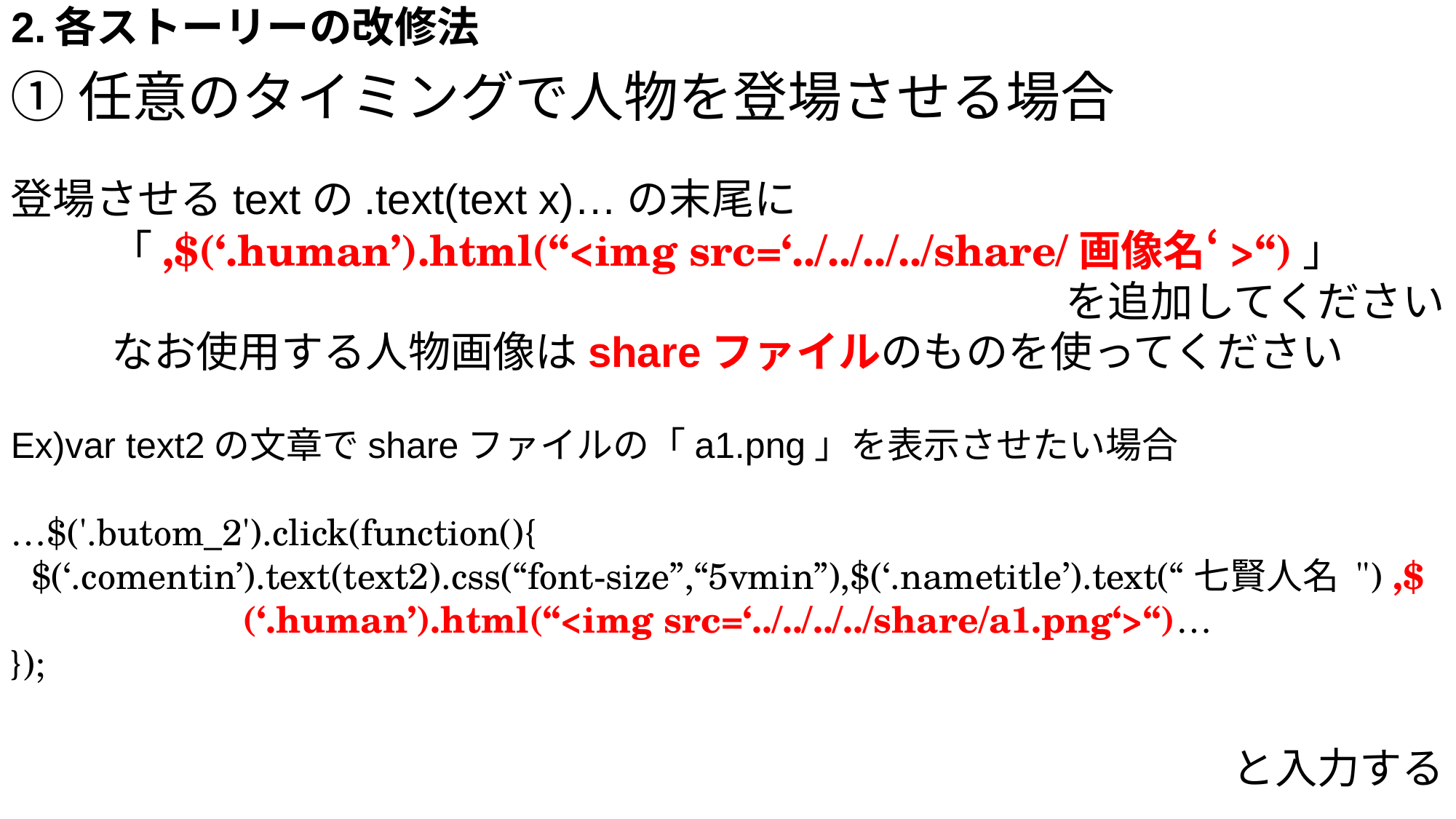

# 2.各ストーリーの改修法
①任意のタイミングで人物を登場させる場合
登場させるtextの.text(text x)…の末尾に
「,$(‘.human’).html(“<img src=‘../../../../share/画像名‘>“)」
を追加してください
なお使用する人物画像はshareファイルのものを使ってください
Ex)var text2の文章でshareファイルの「a1.png」を表示させたい場合
…$('.butom_2').click(function(){
$(‘.comentin’).text(text2).css(“font-size”,“5vmin”),$(‘.nametitle’).text(“七賢人名 ") ,$(‘.human’).html(“<img src=‘../../../../share/a1.png‘>“)…
});
と入力する